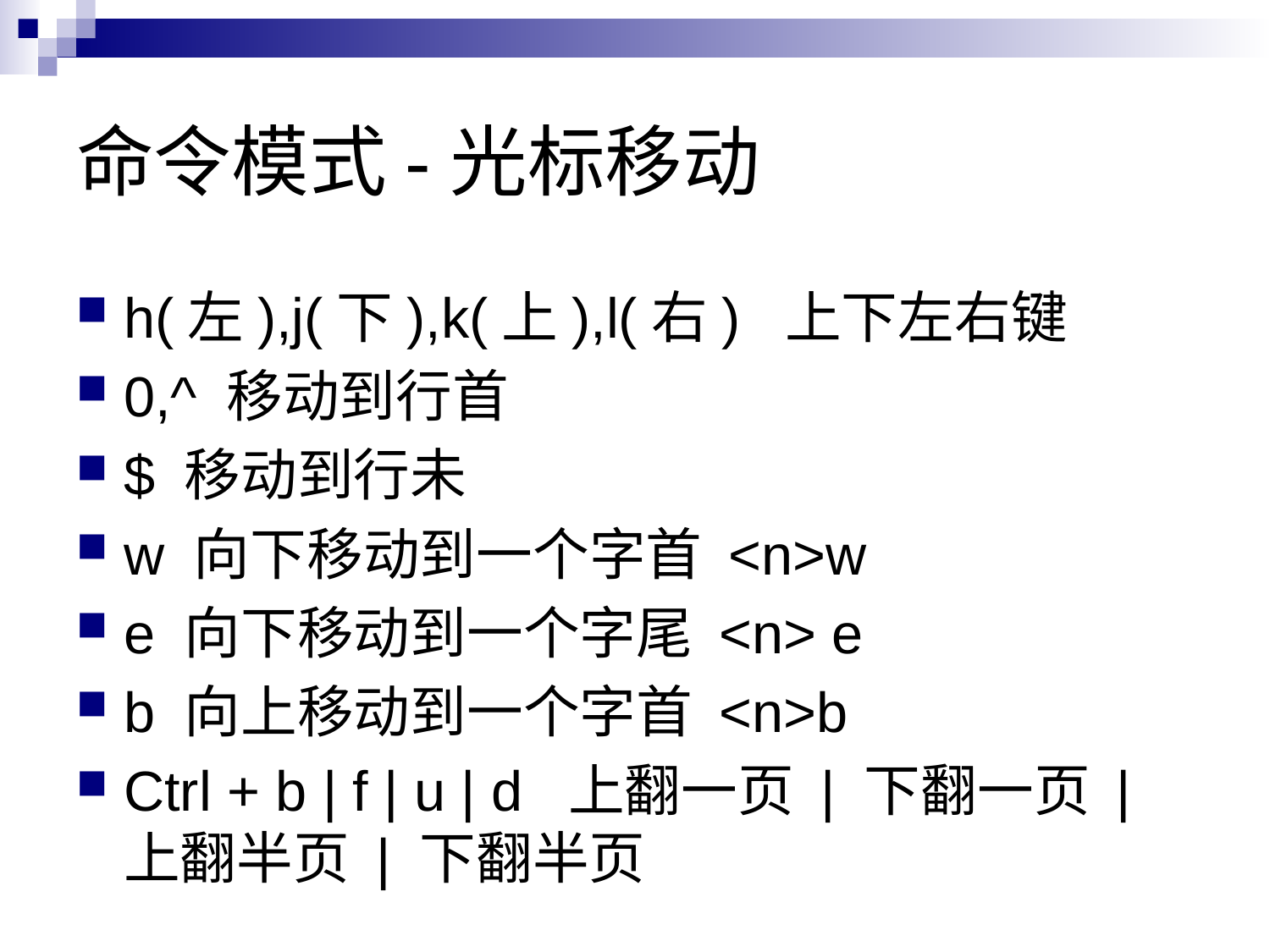

# 命令模式-光标移动
h(左),j(下),k(上),l(右)  上下左右键
0,^ 移动到行首
$ 移动到行未
w 向下移动到一个字首 <n>w
e 向下移动到一个字尾 <n> e
b 向上移动到一个字首 <n>b
Ctrl + b | f | u | d  上翻一页 | 下翻一页 | 上翻半页 | 下翻半页